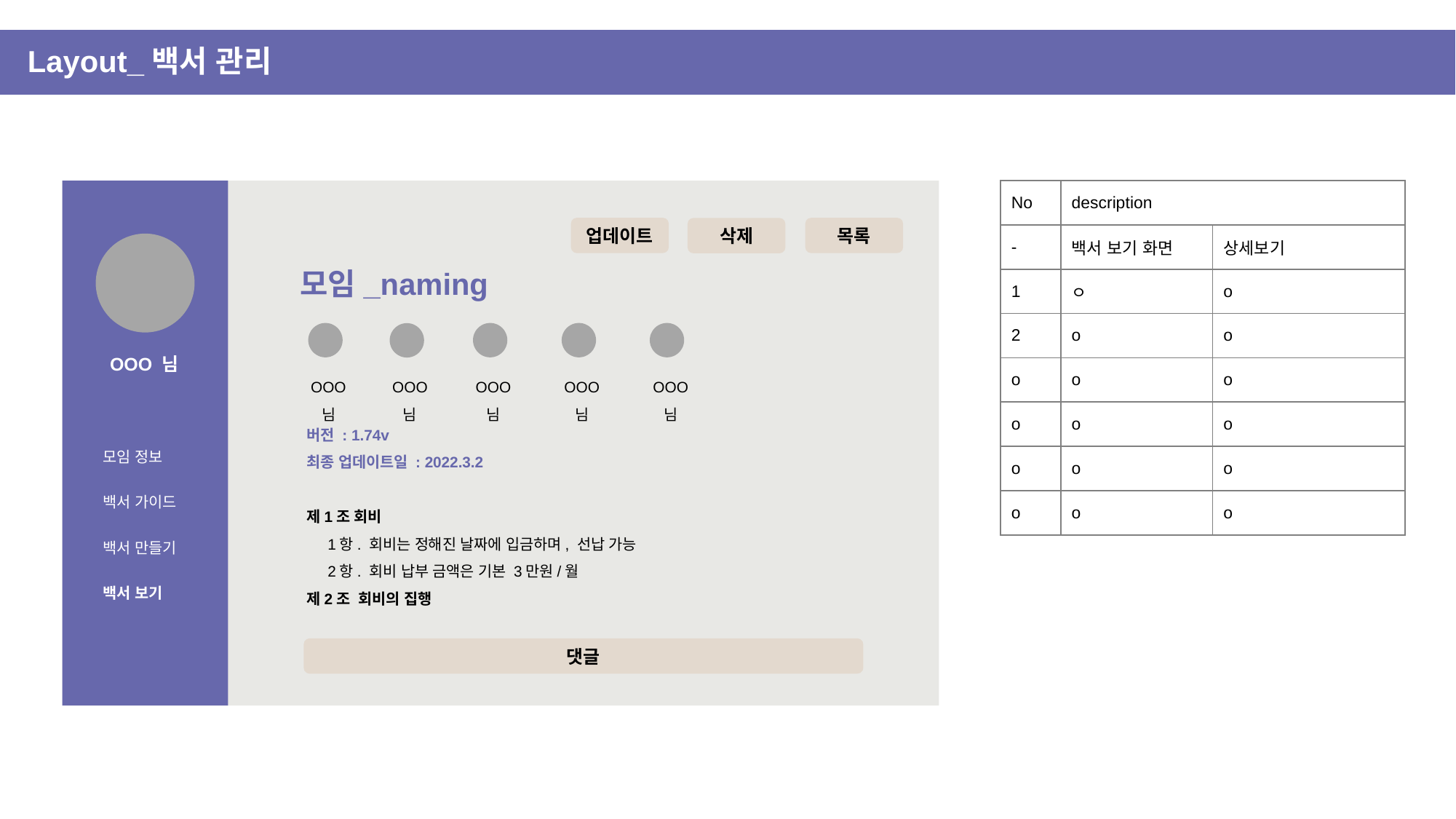

Layout_백서 관리

| No | description |  |
| --- | --- | --- |
| - | 백서 보기 화면 | 상세보기 |
| 1 | ㅇ | o |
| 2 | o | o |
| o | o | o |
| o | o | o |
| o | o | o |
| o | o | o |
업데이트
목록
삭제

모임_naming

OOO 님
OOO 님
OOO 님
OOO 님
OOO 님
OOO 님
버전 : 1.74v
최종 업데이트일 : 2022.3.2

제1조 회비
     1항. 회비는 정해진 날짜에 입금하며, 선납 가능
     2항. 회비 납부 금액은 기본 3만원/월
제2조  회비의 집행
모임 정보
백서 가이드
백서 만들기
백서 보기
댓글